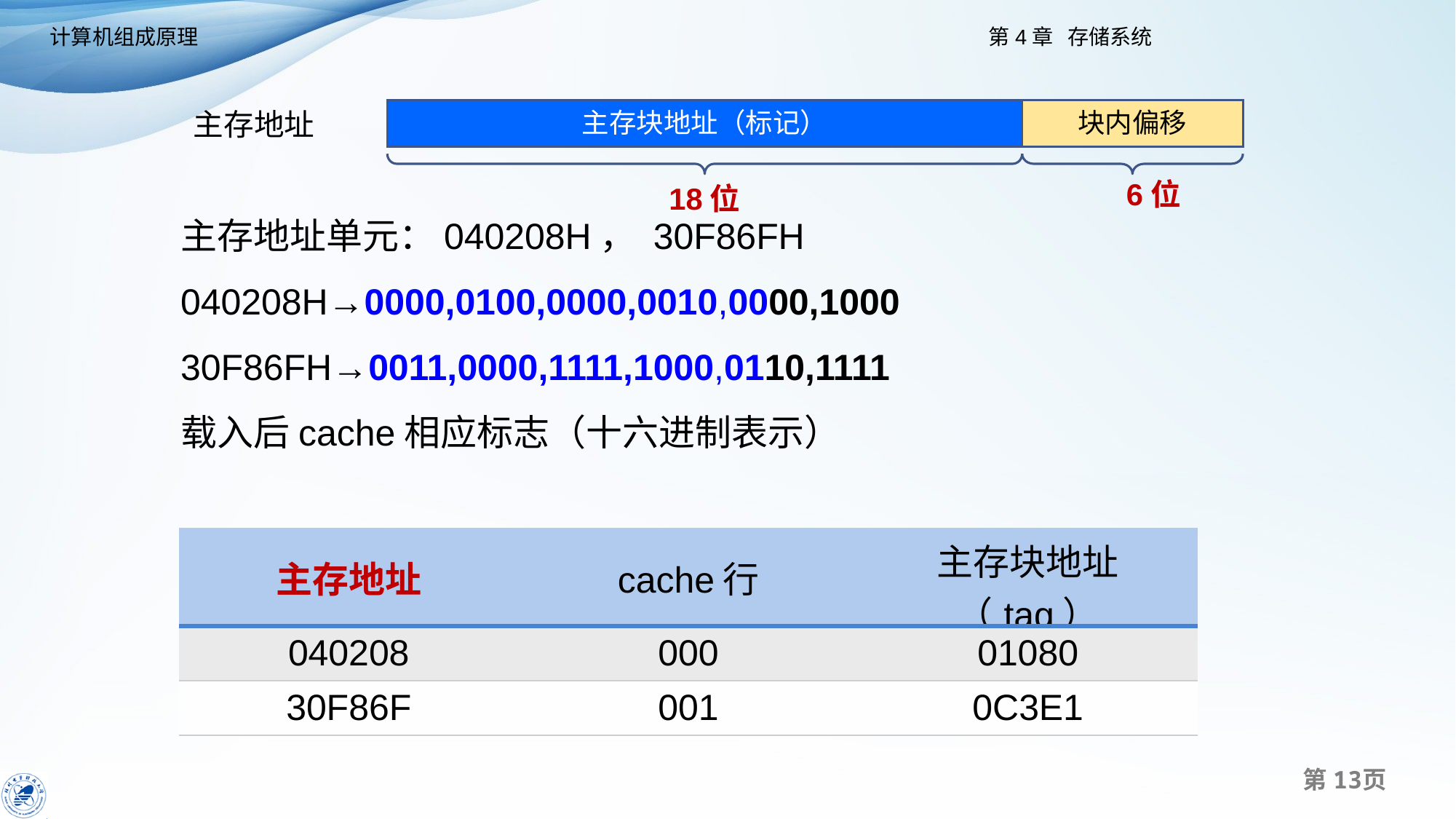

主存地址

主存块地址（标记）
块内偏移
6位
18位
主存地址单元：040208H， 30F86FH
040208H→0000,0100,0000,0010,0000,1000
30F86FH→0011,0000,1111,1000,0110,1111
载入后cache相应标志（十六进制表示）
| 主存地址 | cache行 | 主存块地址（tag） |
| --- | --- | --- |
| 040208 | 000 | 01080 |
| 30F86F | 001 | 0C3E1 |